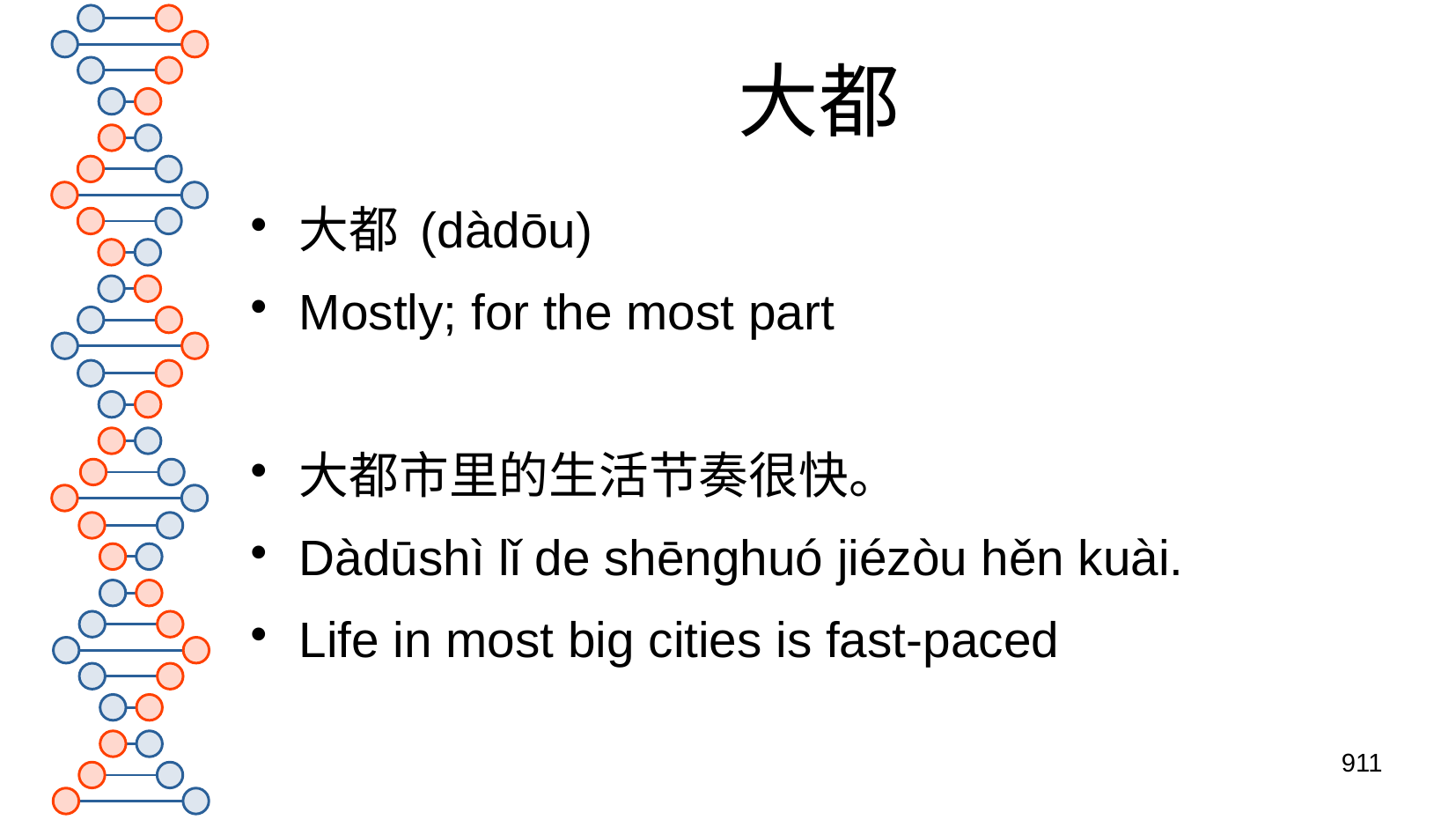

# 大都
大都 (dàdōu)
Mostly; for the most part

大都市里的生活节奏很快。
Dàdūshì lǐ de shēnghuó jiézòu hěn kuài.
Life in most big cities is fast-paced

911